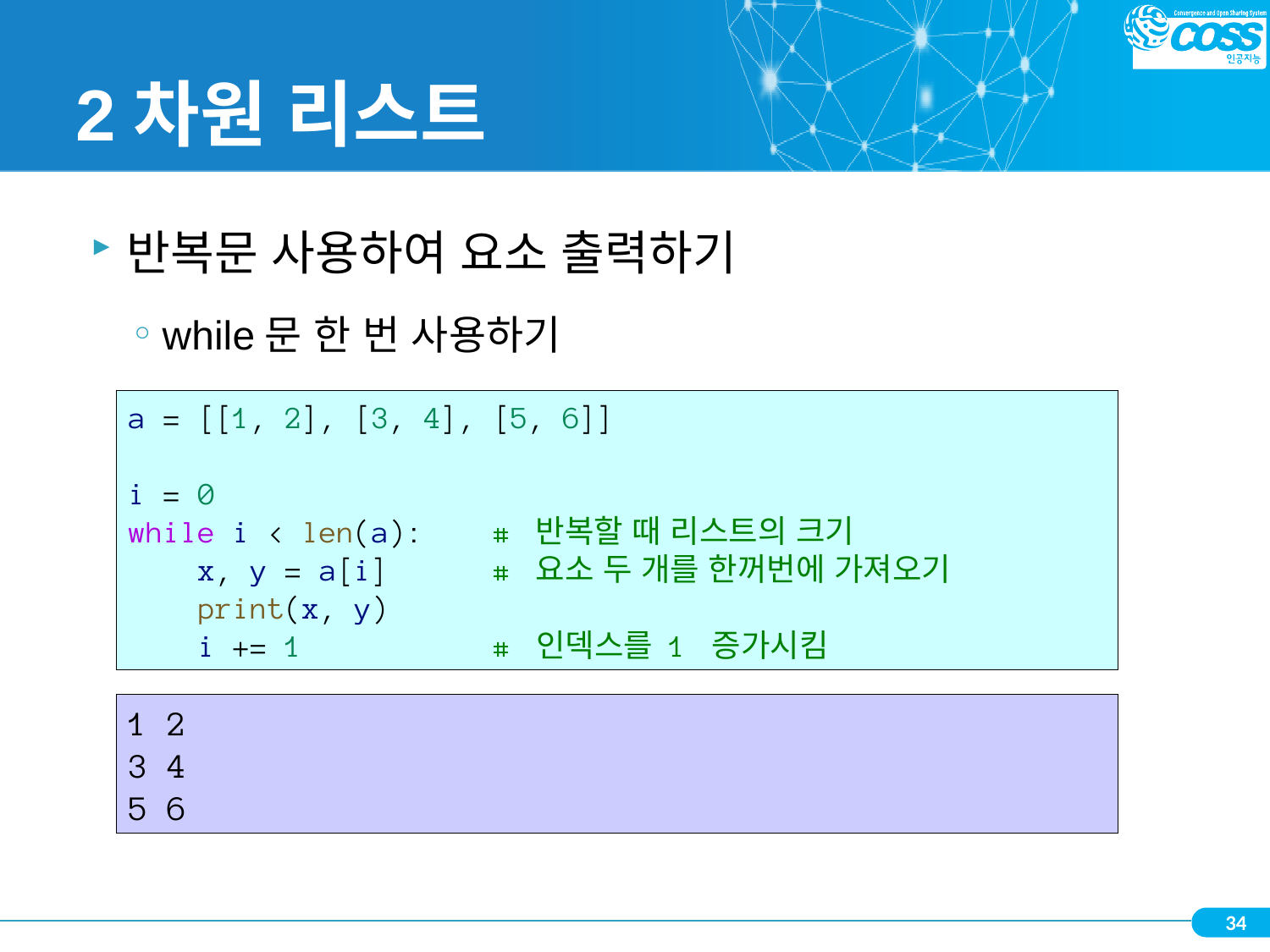

# 2차원 리스트
반복문 사용하여 요소 출력하기
while문 한 번 사용하기
a = [[1, 2], [3, 4], [5, 6]]
i = 0
while i < len(a):    # 반복할 때 리스트의 크기
    x, y = a[i]      # 요소 두 개를 한꺼번에 가져오기
    print(x, y)
    i += 1           # 인덱스를 1 증가시킴
1 2
3 4
5 6